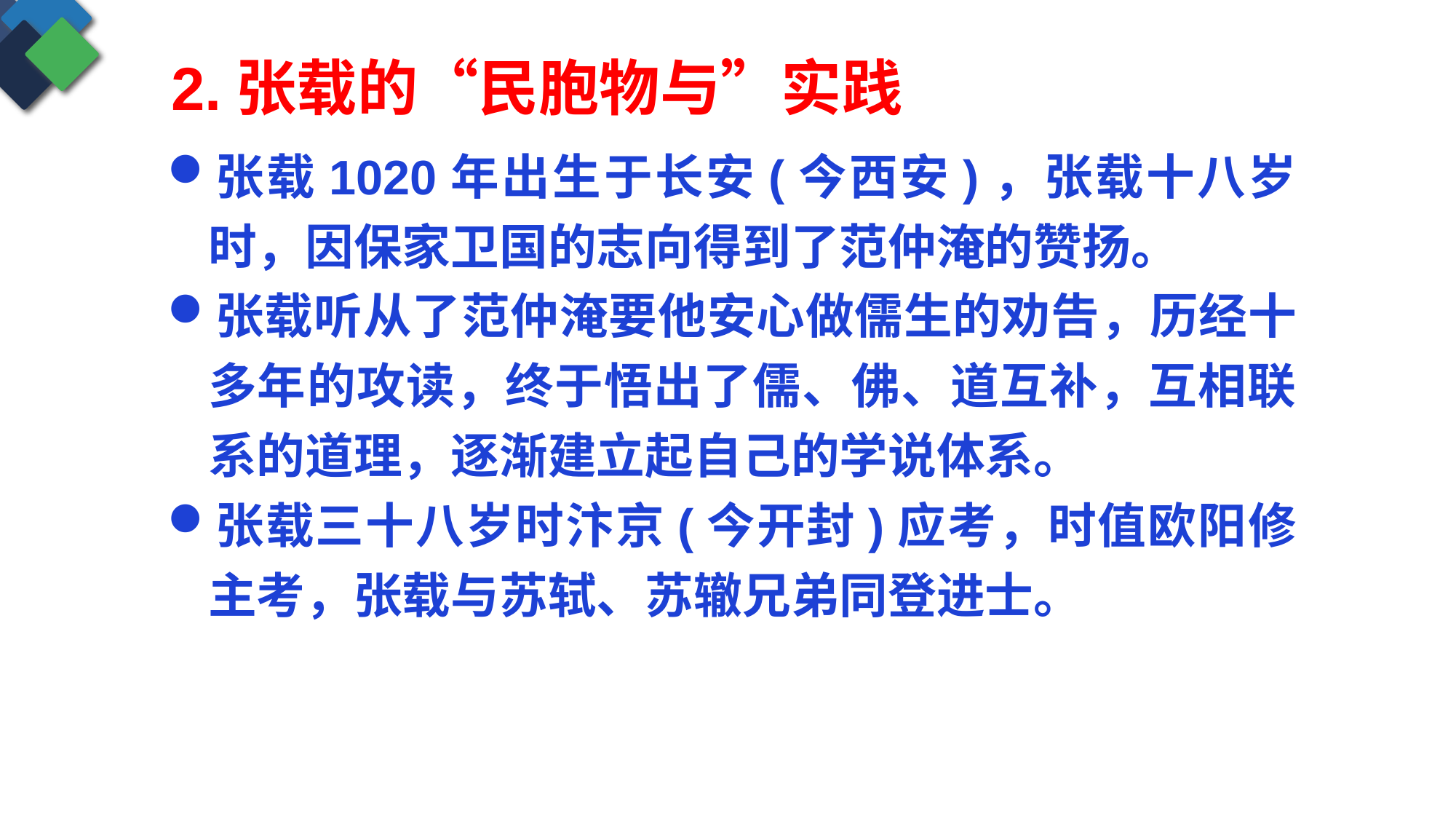

2.张载的“民胞物与”实践
张载1020年出生于长安(今西安)，张载十八岁时，因保家卫国的志向得到了范仲淹的赞扬。
张载听从了范仲淹要他安心做儒生的劝告，历经十多年的攻读，终于悟出了儒、佛、道互补，互相联系的道理，逐渐建立起自己的学说体系。
张载三十八岁时汴京(今开封)应考，时值欧阳修主考，张载与苏轼、苏辙兄弟同登进士。